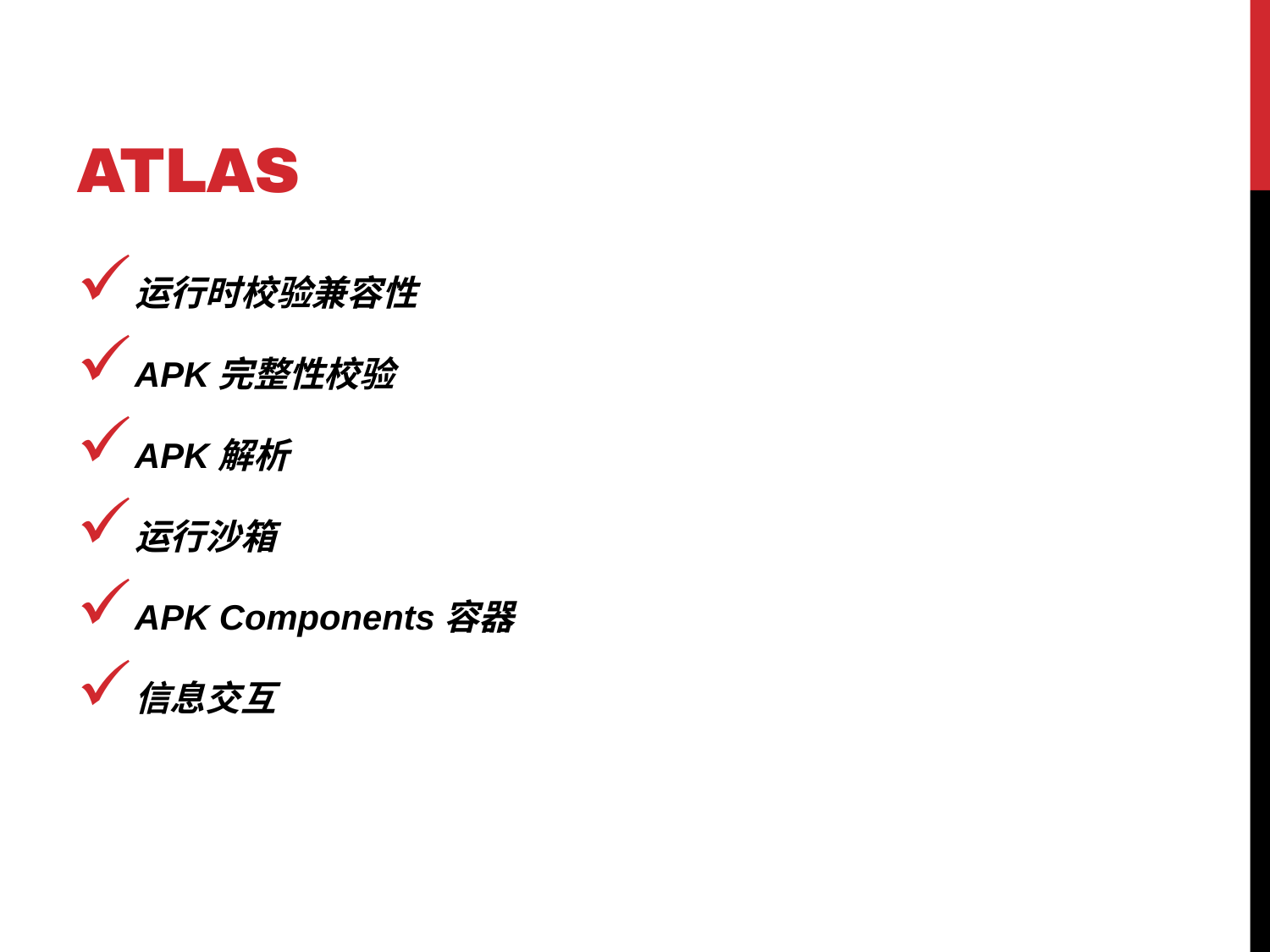

# ATLAS
运行时校验兼容性
APK完整性校验
APK解析
运行沙箱
APK Components容器
信息交互